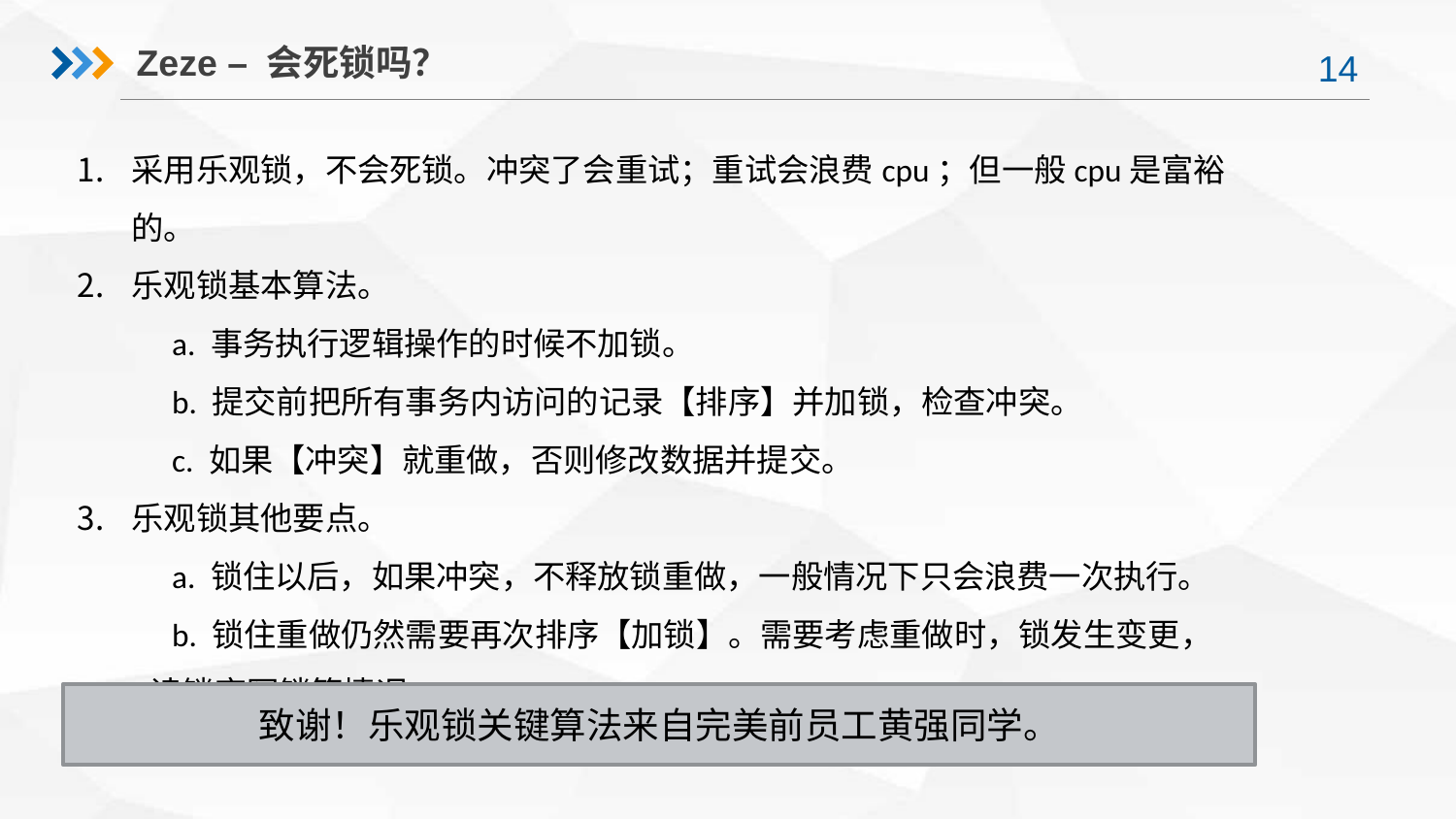

Zeze – 会死锁吗？
采用乐观锁，不会死锁。冲突了会重试；重试会浪费cpu；但一般cpu是富裕的。
乐观锁基本算法。
   a. 事务执行逻辑操作的时候不加锁。
   b. 提交前把所有事务内访问的记录【排序】并加锁，检查冲突。
   c. 如果【冲突】就重做，否则修改数据并提交。
乐观锁其他要点。
   a. 锁住以后，如果冲突，不释放锁重做，一般情况下只会浪费一次执行。
   b. 锁住重做仍然需要再次排序【加锁】。需要考虑重做时，锁发生变更，读锁变写锁等情况。
致谢！乐观锁关键算法来自完美前员工黄强同学。